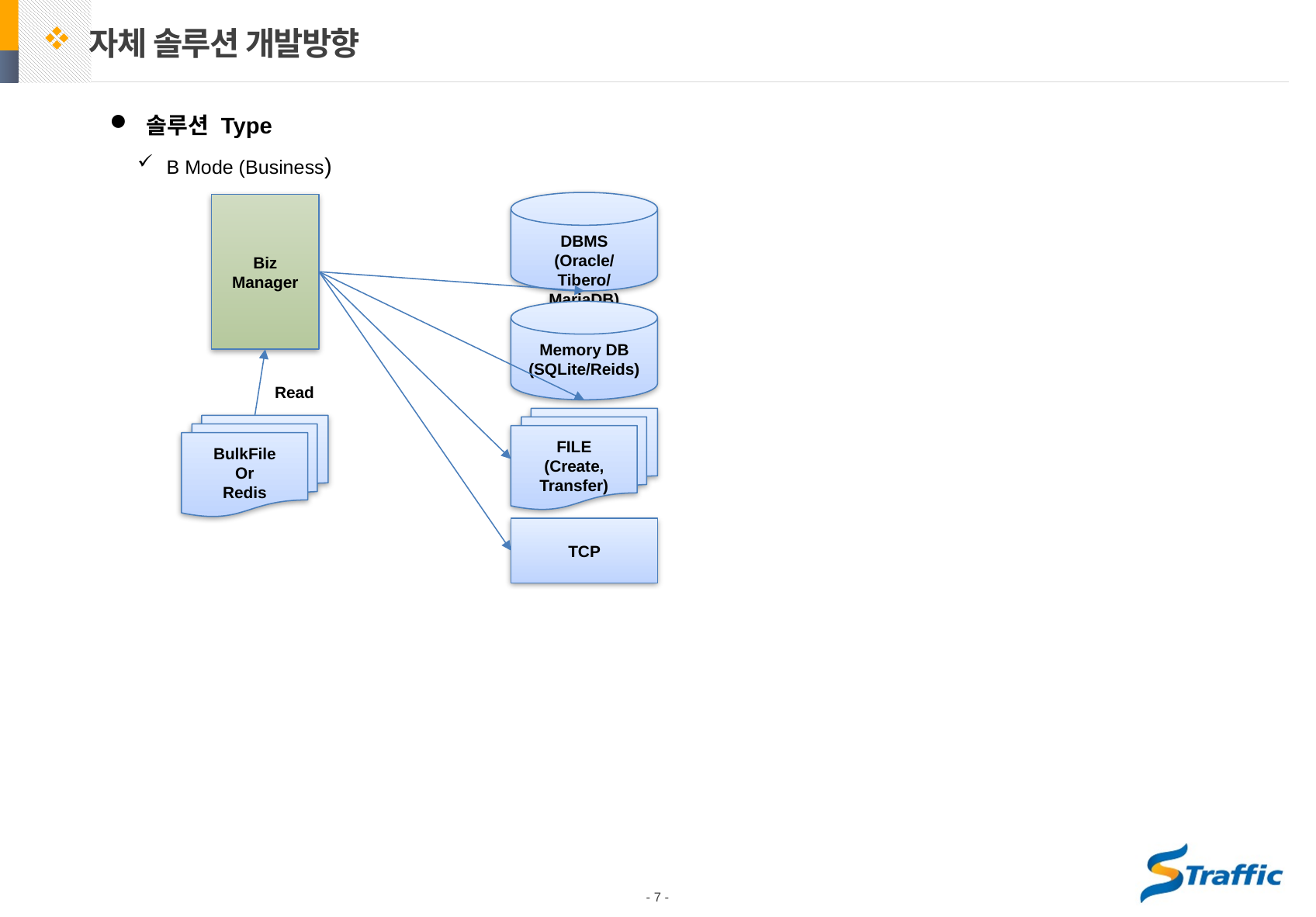

자체 솔루션 개발방향
솔루션 Type
B Mode (Business)
DBMS
(Oracle/Tibero/MariaDB)
Biz Manager
Memory DB (SQLite/Reids)
Read
FILE
(Create, Transfer)
BulkFile
Or
Redis
TCP